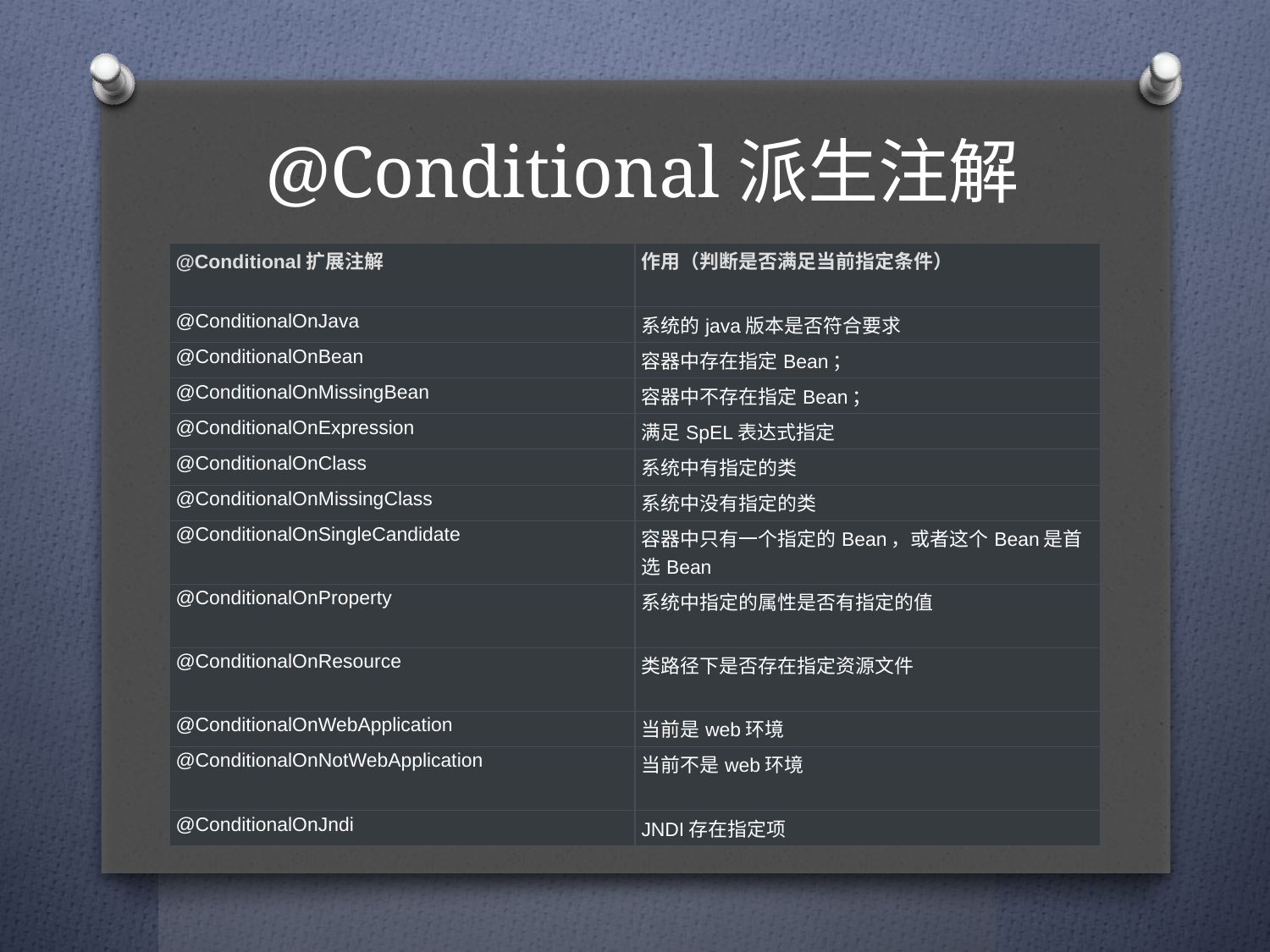

# @Conditional派生注解
| @Conditional扩展注解 | 作用（判断是否满足当前指定条件） |
| --- | --- |
| @ConditionalOnJava | 系统的java版本是否符合要求 |
| @ConditionalOnBean | 容器中存在指定Bean； |
| @ConditionalOnMissingBean | 容器中不存在指定Bean； |
| @ConditionalOnExpression | 满足SpEL表达式指定 |
| @ConditionalOnClass | 系统中有指定的类 |
| @ConditionalOnMissingClass | 系统中没有指定的类 |
| @ConditionalOnSingleCandidate | 容器中只有一个指定的Bean，或者这个Bean是首选Bean |
| @ConditionalOnProperty | 系统中指定的属性是否有指定的值 |
| @ConditionalOnResource | 类路径下是否存在指定资源文件 |
| @ConditionalOnWebApplication | 当前是web环境 |
| @ConditionalOnNotWebApplication | 当前不是web环境 |
| @ConditionalOnJndi | JNDI存在指定项 |